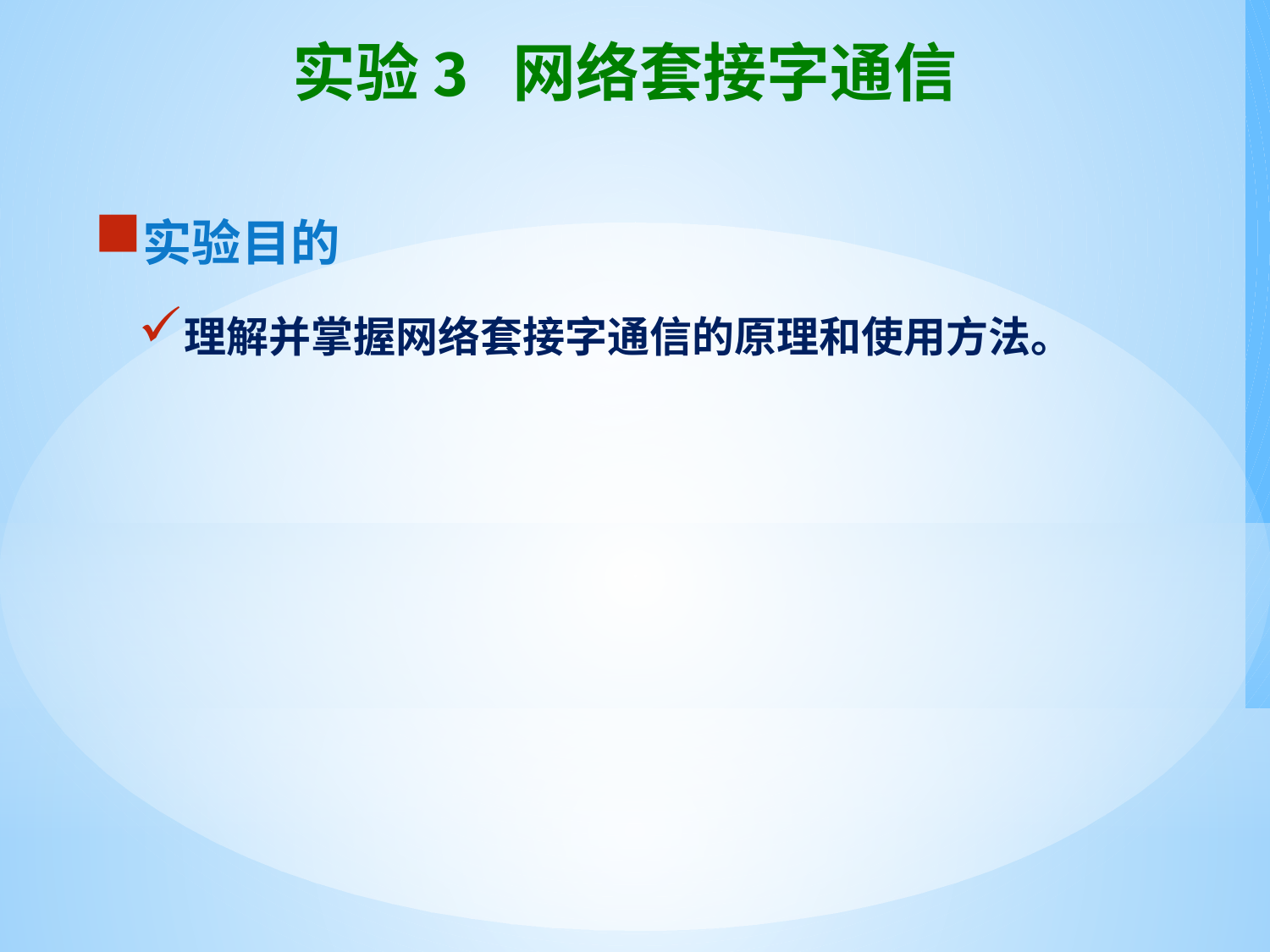

# 实验3  网络套接字通信
实验目的
理解并掌握网络套接字通信的原理和使用方法。